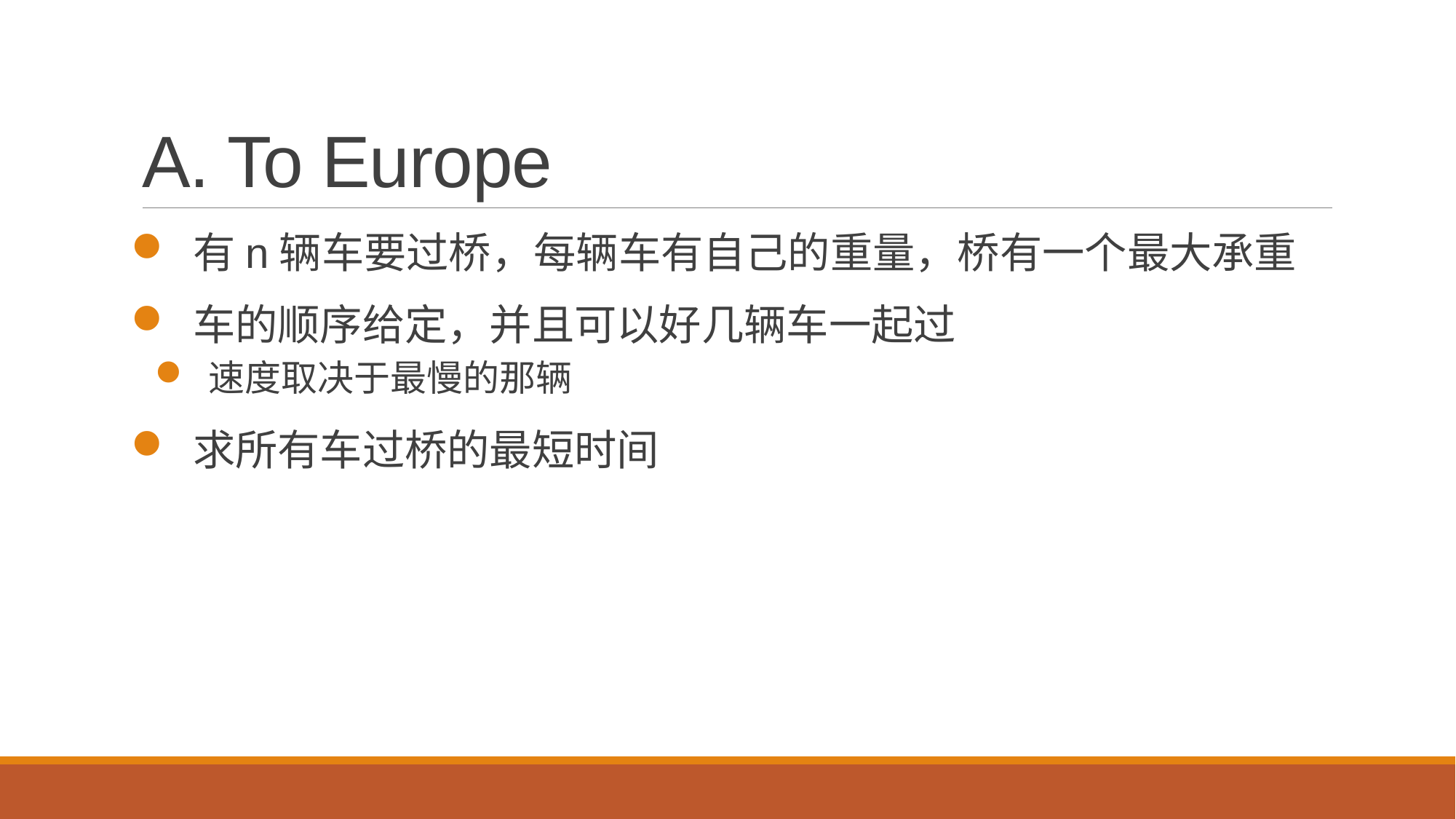

# A. To Europe
 有n辆车要过桥，每辆车有自己的重量，桥有一个最大承重
 车的顺序给定，并且可以好几辆车一起过
 速度取决于最慢的那辆
 求所有车过桥的最短时间